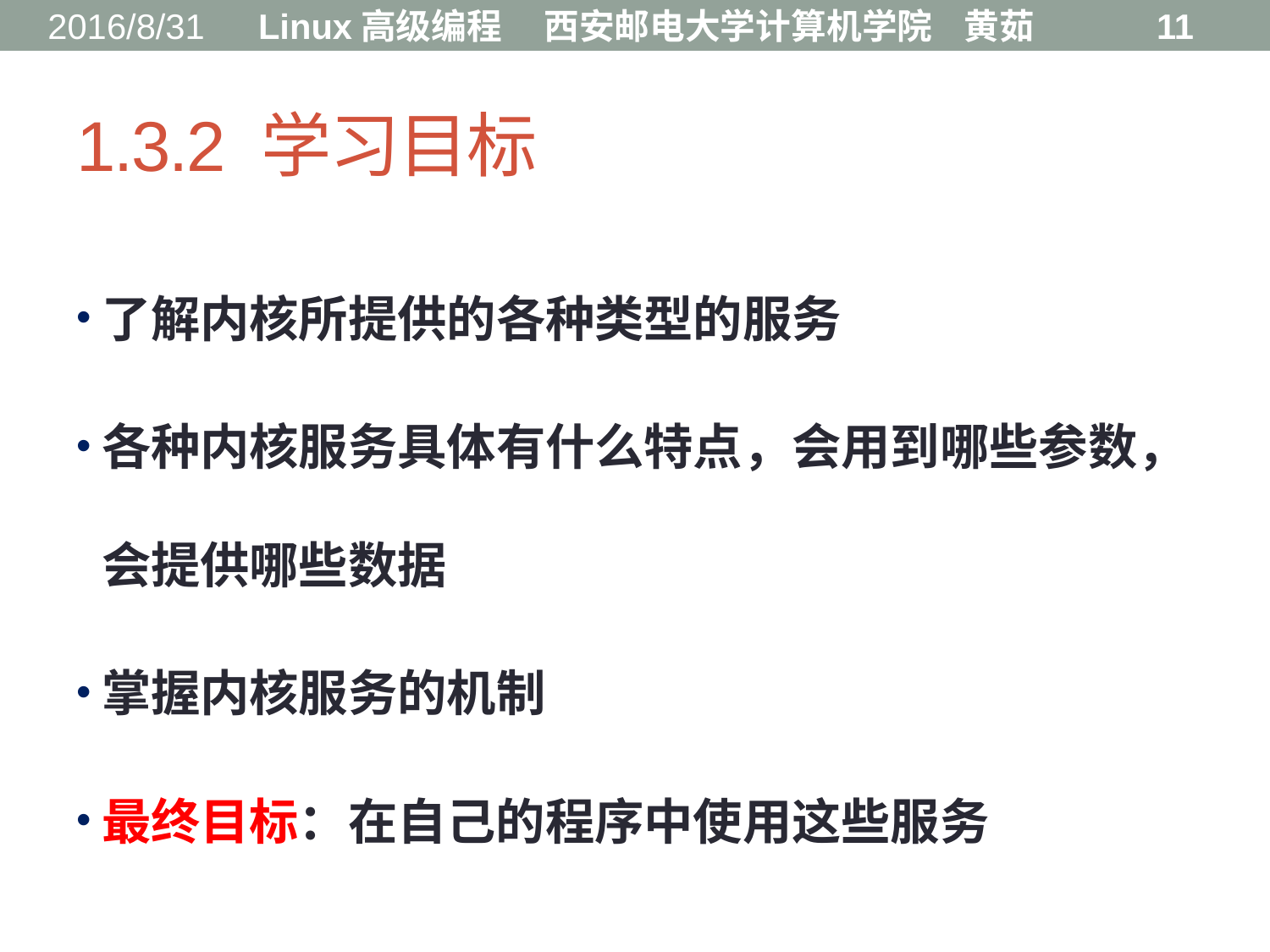

2016/8/31
Linux高级编程    西安邮电大学计算机学院   黄茹
11
# 1.3.2 学习目标
了解内核所提供的各种类型的服务
各种内核服务具体有什么特点，会用到哪些参数，会提供哪些数据
掌握内核服务的机制
最终目标：在自己的程序中使用这些服务